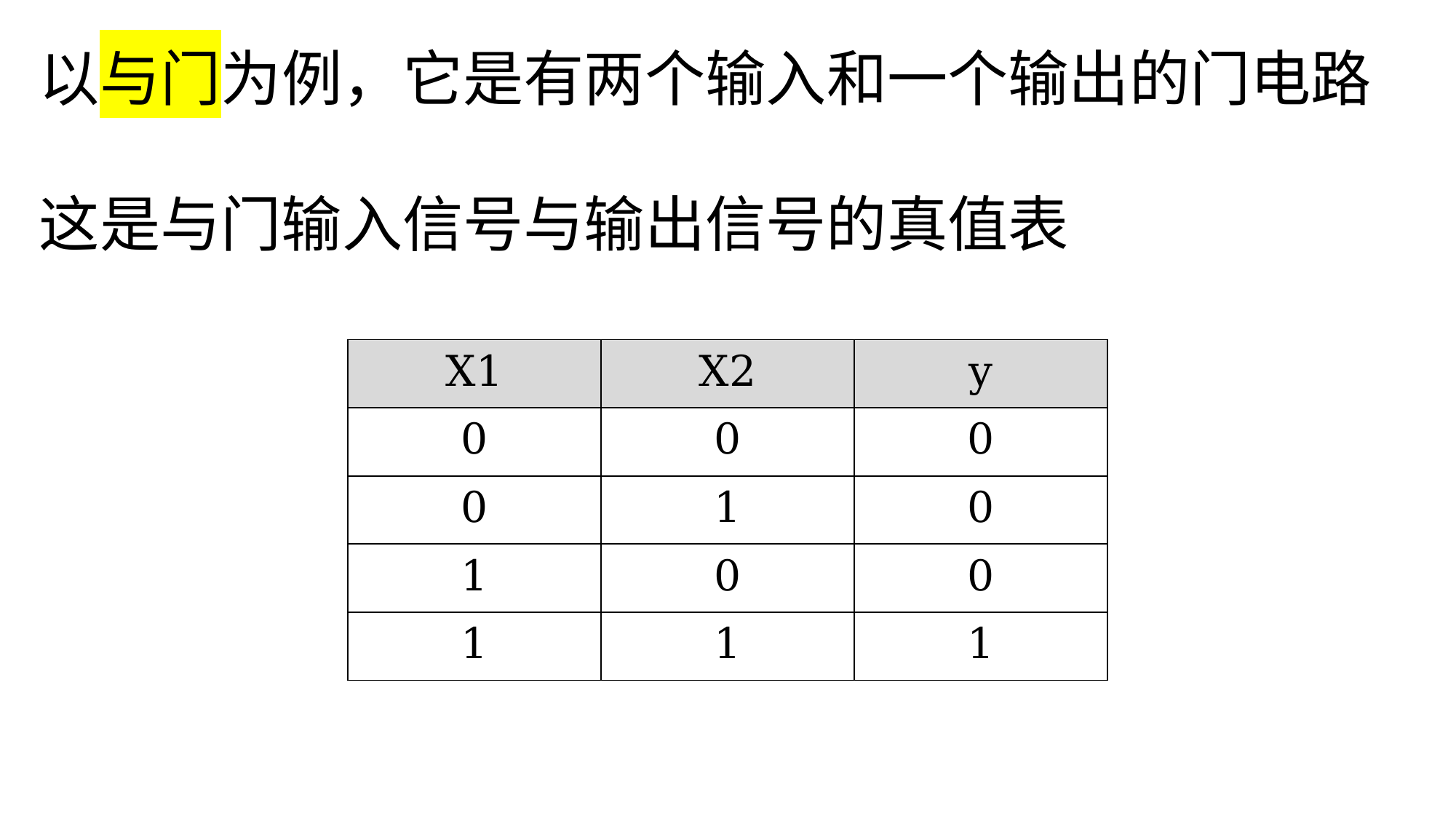

以与门为例，它是有两个输入和一个输出的门电路

这是与门输入信号与输出信号的真值表

| X1 | X2 | y |
| --- | --- | --- |
| 0 | 0 | 0 |
| 0 | 1 | 0 |
| 1 | 0 | 0 |
| 1 | 1 | 1 |